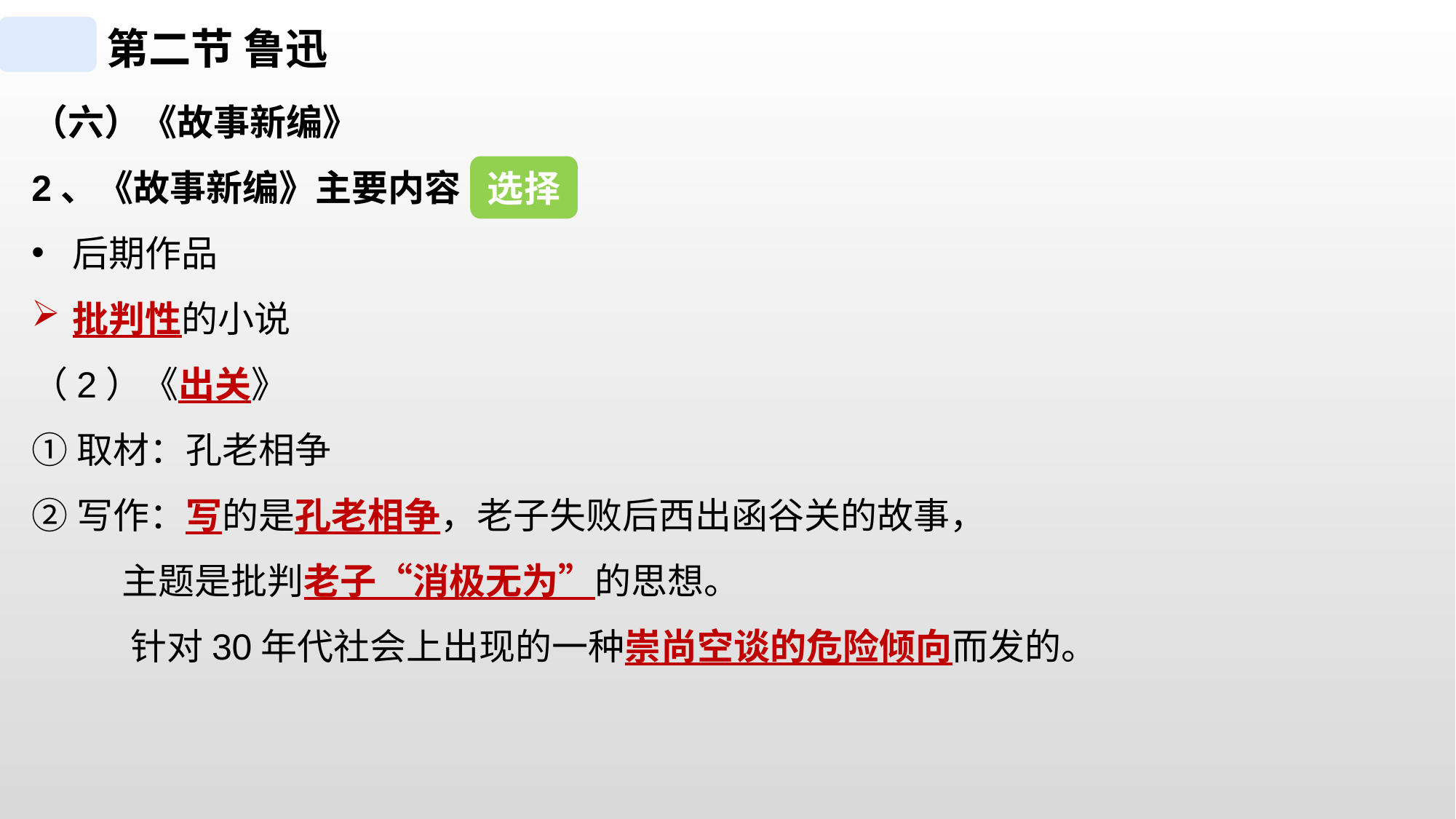

第二节 鲁迅
（六）《故事新编》
2、《故事新编》主要内容
后期作品
批判性的小说
（2）《出关》
①取材：孔老相争
②写作：写的是孔老相争，老子失败后西出函谷关的故事，
          主题是批判老子“消极无为”的思想。
           针对30年代社会上出现的一种崇尚空谈的危险倾向而发的。
选择